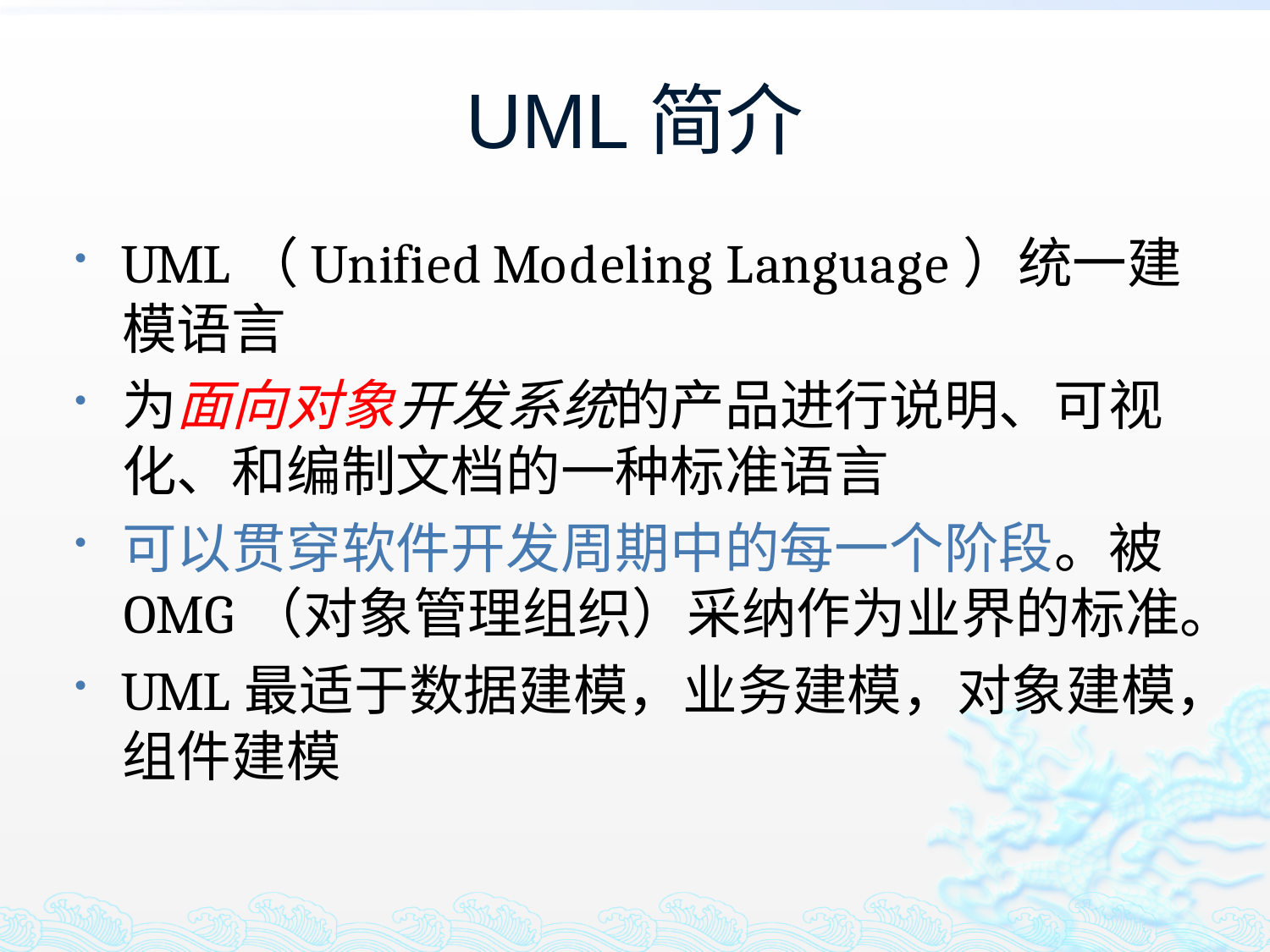

# UML简介
UML（Unified Modeling Language）统一建模语言
为面向对象开发系统的产品进行说明、可视化、和编制文档的一种标准语言
可以贯穿软件开发周期中的每一个阶段。被OMG（对象管理组织）采纳作为业界的标准。
UML最适于数据建模，业务建模，对象建模，组件建模